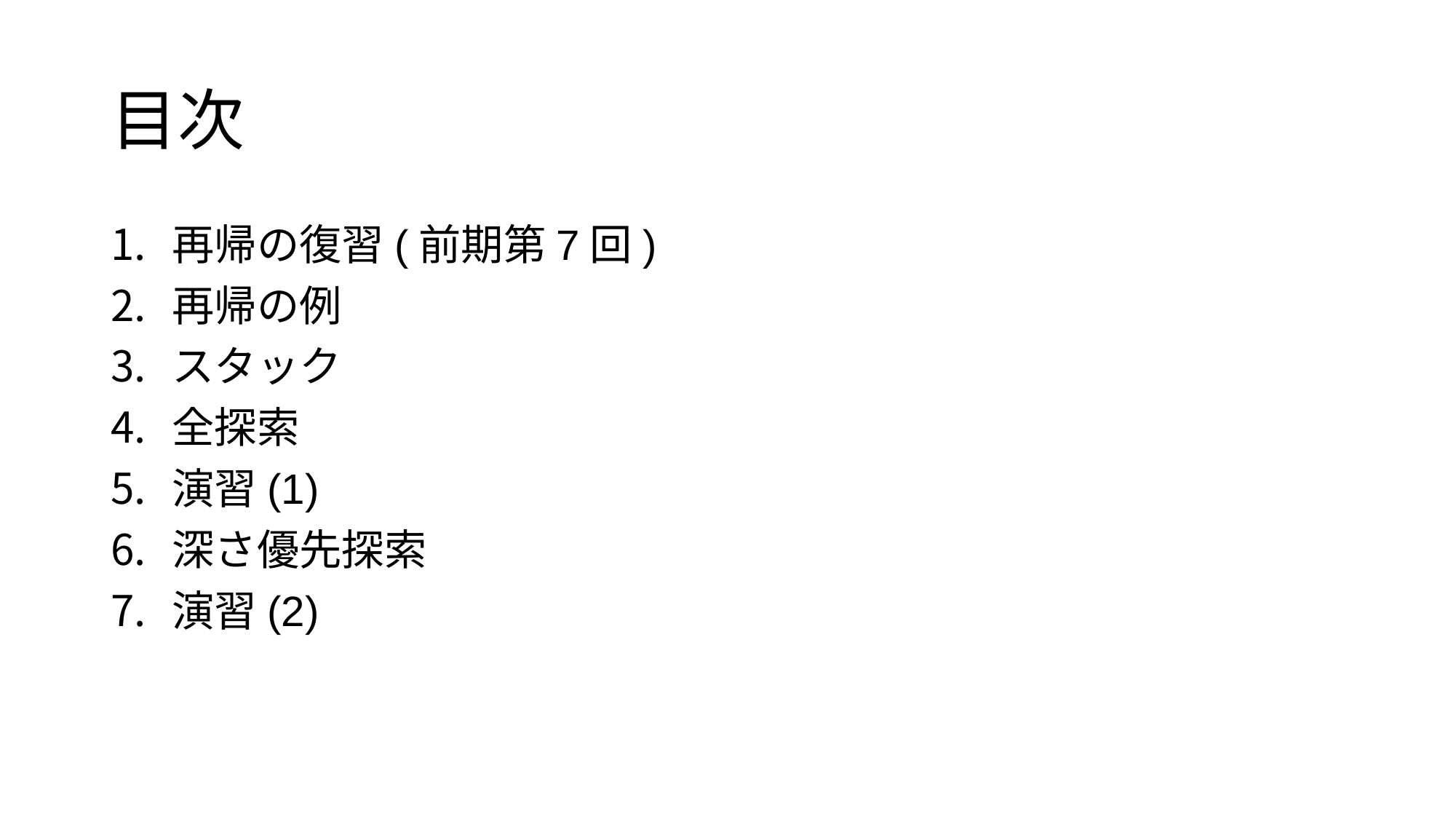

# 目次
再帰の復習(前期第7回)
再帰の例
スタック
全探索
演習(1)
深さ優先探索
演習(2)